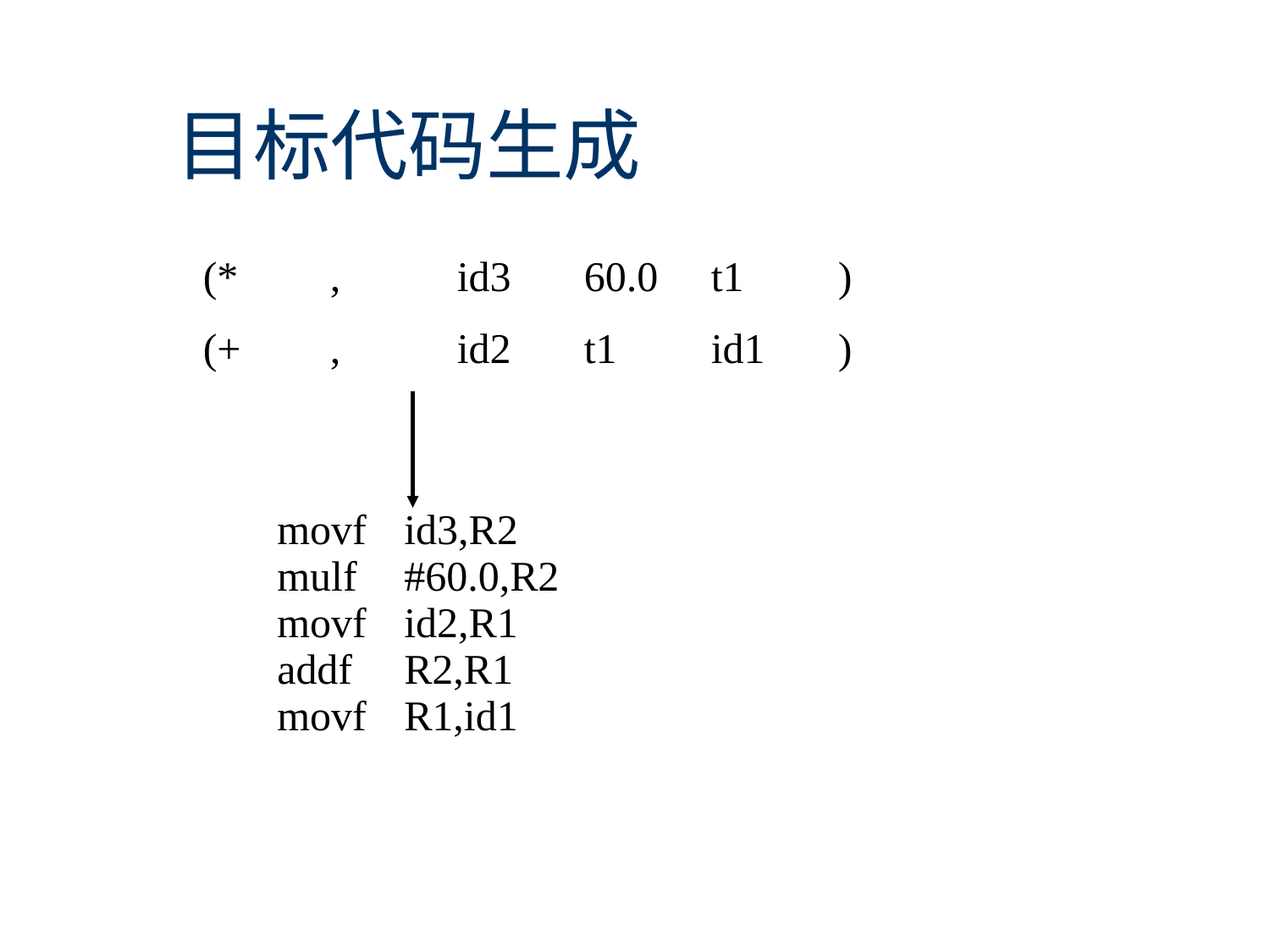

# 目标代码生成
(*	,	id3	60.0	t1	)
(+	,	id2	t1	id1	)

movf	id3,R2
mulf	#60.0,R2
movf	id2,R1
addf	R2,R1
movf	R1,id1